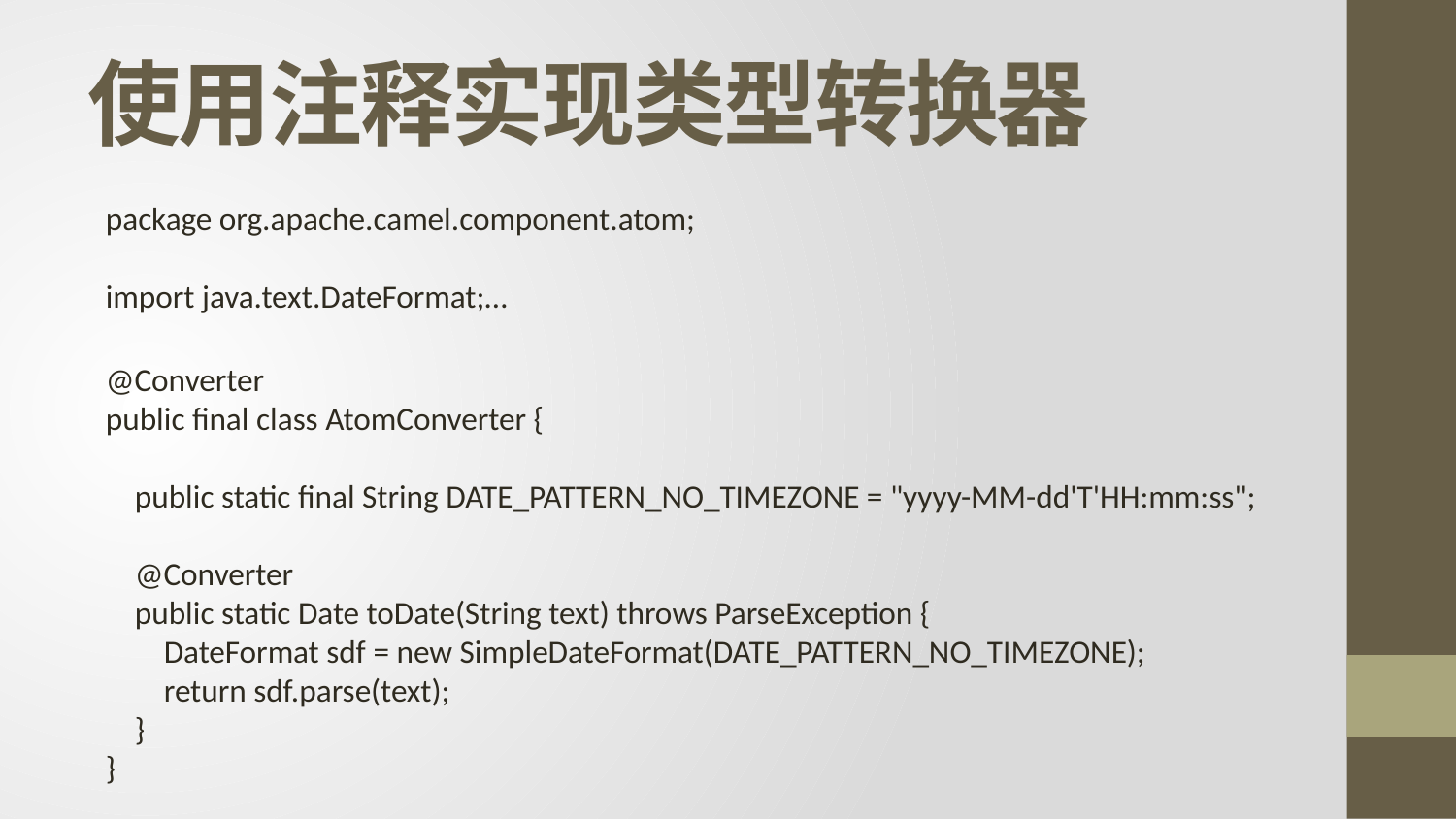

# 使用注释实现类型转换器
package org.apache.camel.component.atom;
import java.text.DateFormat;…
@Converter
public final class AtomConverter {
    public static final String DATE_PATTERN_NO_TIMEZONE = "yyyy-MM-dd'T'HH:mm:ss";
    @Converter
    public static Date toDate(String text) throws ParseException {
        DateFormat sdf = new SimpleDateFormat(DATE_PATTERN_NO_TIMEZONE);
        return sdf.parse(text);
    }
}